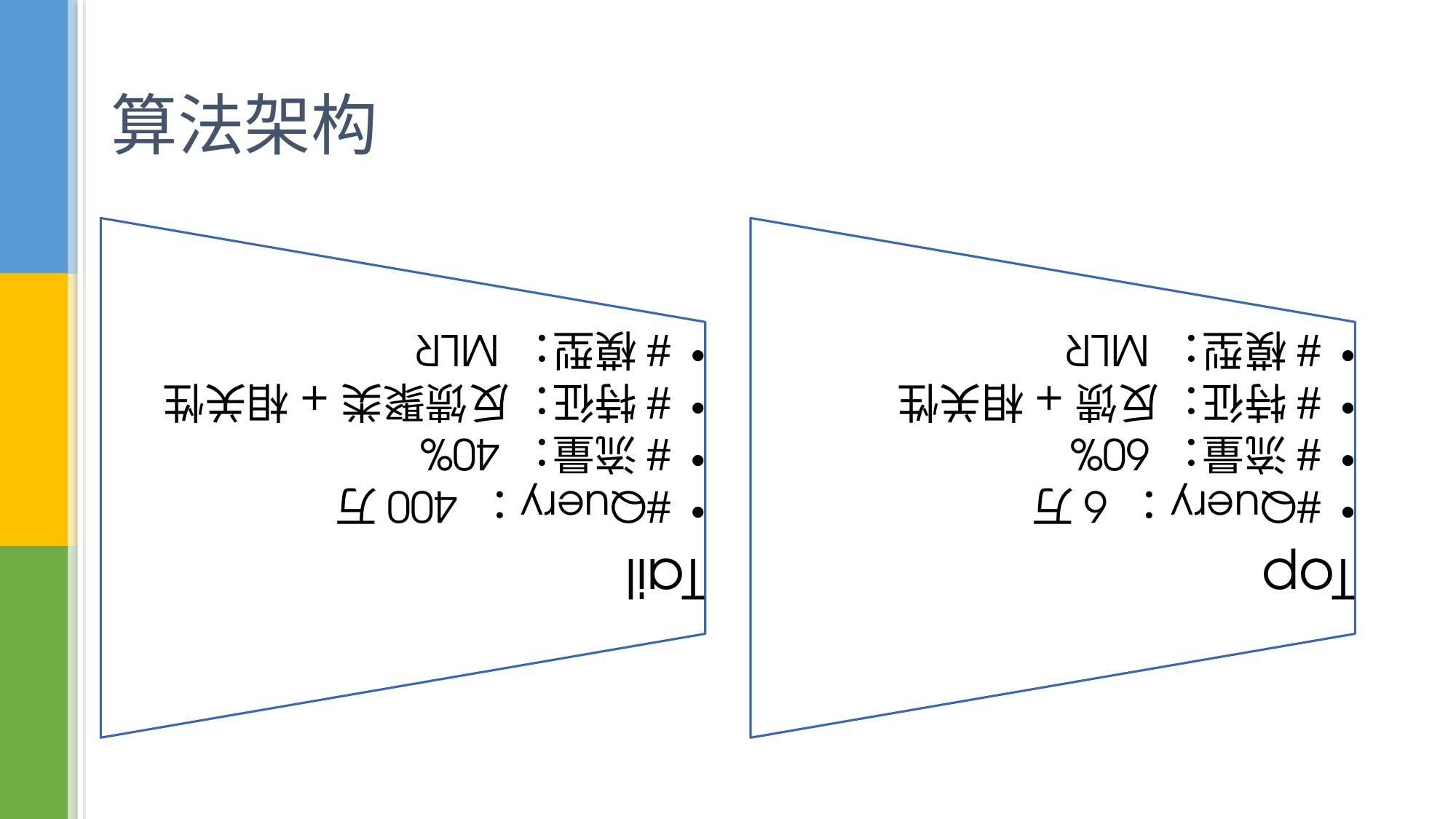

# 算法架构
Tail
#Query：400万
#流量：40%
#特征：反馈聚类+相关性
#模型：MLR
Top
#Query：6万
#流量：60%
#特征：反馈+相关性
#模型：MLR